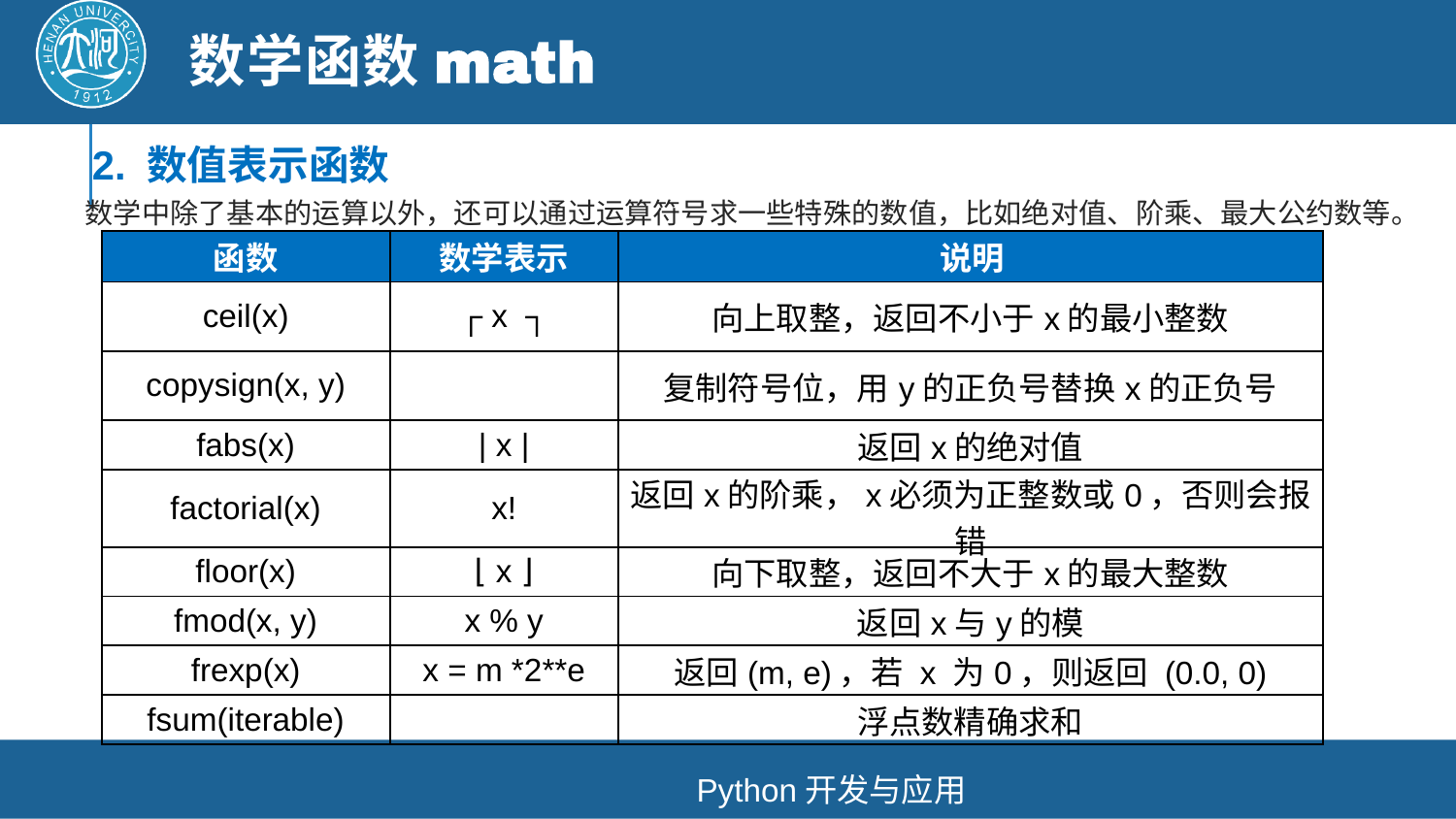

# 数学函数math
2. 数值表示函数
数学中除了基本的运算以外，还可以通过运算符号求一些特殊的数值，比如绝对值、阶乘、最大公约数等。
| 函数 | 数学表示 | 说明 |
| --- | --- | --- |
| ceil(x) | ┌ x  ┐ | 向上取整，返回不小于x的最小整数 |
| copysign(x, y) |  | 复制符号位，用y的正负号替换x的正负号 |
| fabs(x) | | x | | 返回x的绝对值 |
| factorial(x) | x! | 返回x的阶乘，x必须为正整数或0，否则会报错 |
| floor(x) | ⌊ x ⌋ | 向下取整，返回不大于x的最大整数 |
| fmod(x, y) | x % y | 返回x与y的模 |
| frexp(x) | x = m \*2\*\*e | 返回(m, e)，若 x 为0，则返回 (0.0, 0) |
| fsum(iterable) |  | 浮点数精确求和 |

Python开发与应用
43